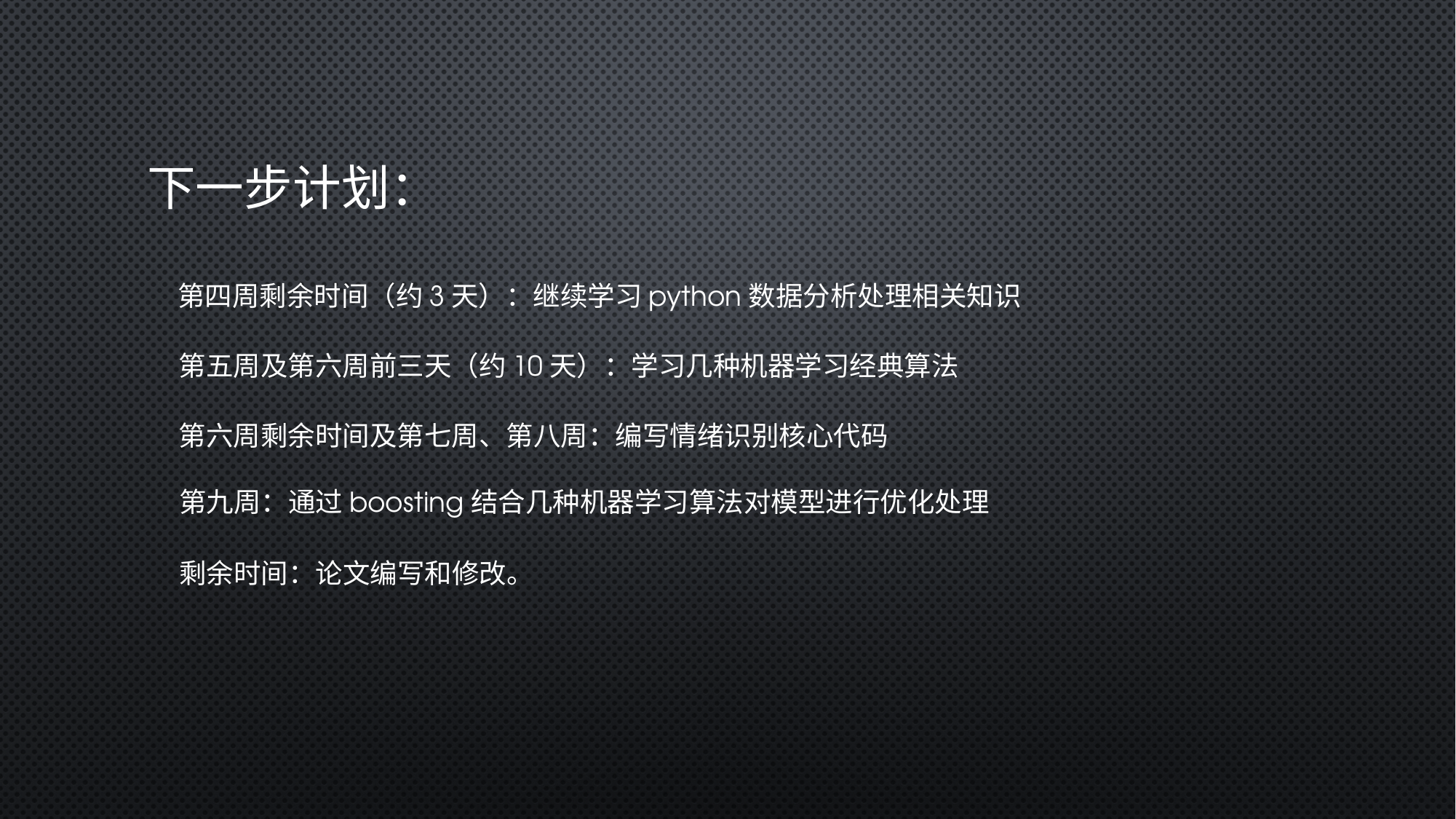

# 下一步计划：
第四周剩余时间（约3天）：继续学习python数据分析处理相关知识
第五周及第六周前三天（约10天）：学习几种机器学习经典算法
第六周剩余时间及第七周、第八周：编写情绪识别核心代码
第九周：通过boosting结合几种机器学习算法对模型进行优化处理
剩余时间：论文编写和修改。